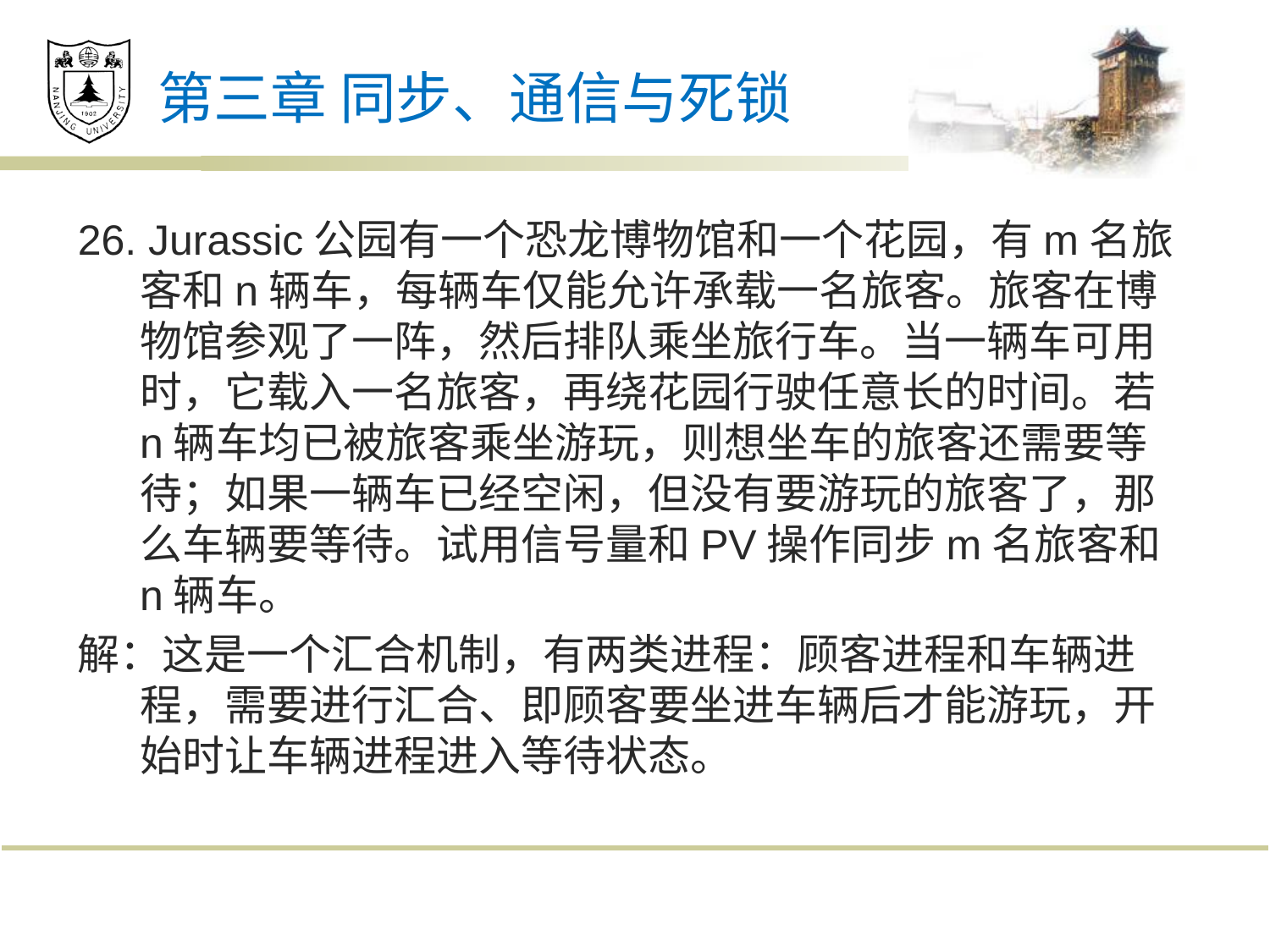

# 第三章 同步、通信与死锁
26. Jurassic公园有一个恐龙博物馆和一个花园，有m名旅客和n辆车，每辆车仅能允许承载一名旅客。旅客在博物馆参观了一阵，然后排队乘坐旅行车。当一辆车可用时，它载入一名旅客，再绕花园行驶任意长的时间。若n辆车均已被旅客乘坐游玩，则想坐车的旅客还需要等待；如果一辆车已经空闲，但没有要游玩的旅客了，那么车辆要等待。试用信号量和PV操作同步m名旅客和n辆车。
解：这是一个汇合机制，有两类进程：顾客进程和车辆进程，需要进行汇合、即顾客要坐进车辆后才能游玩，开始时让车辆进程进入等待状态。